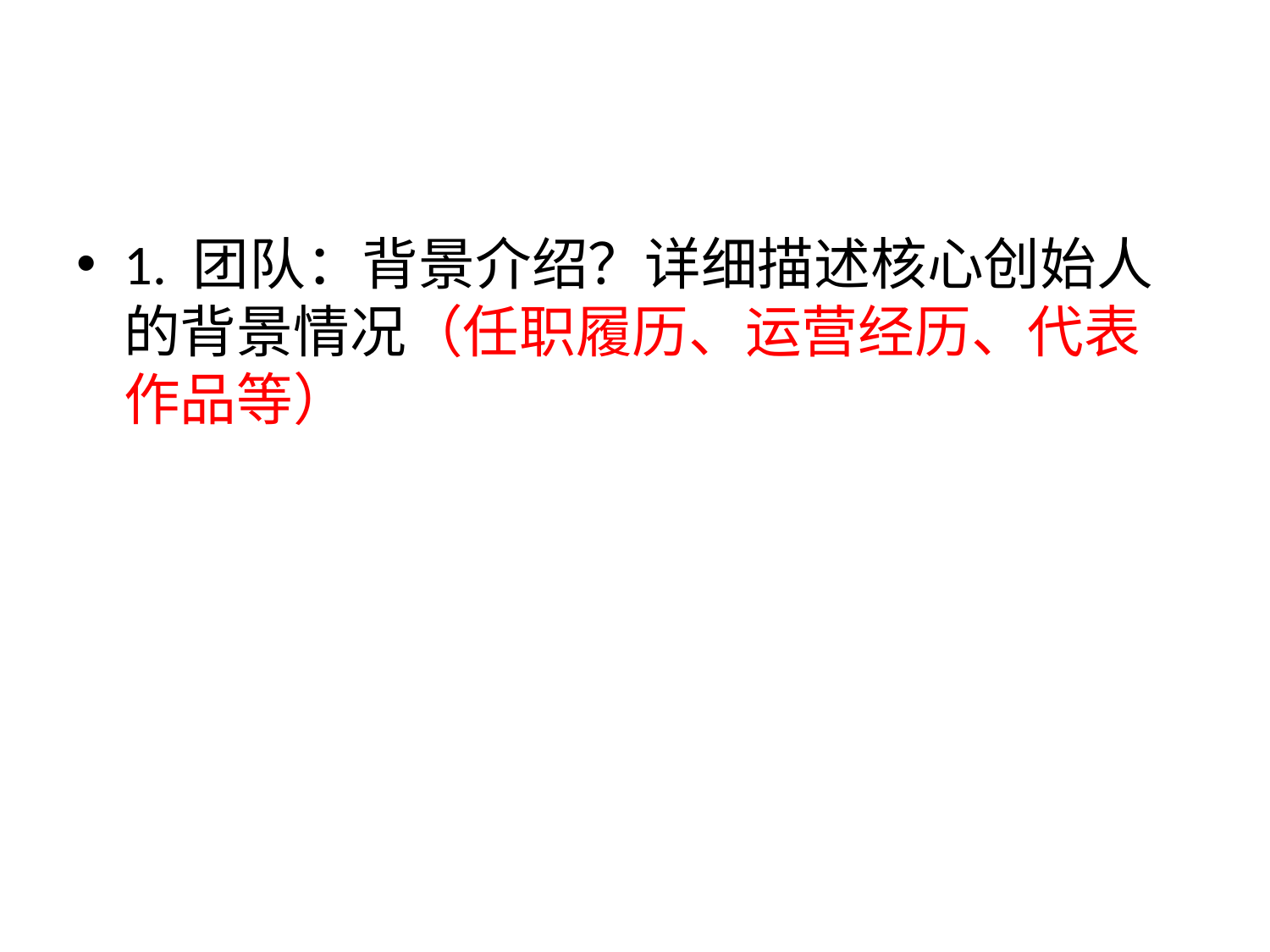

1. 团队：背景介绍？详细描述核心创始人的背景情况（任职履历、运营经历、代表作品等）